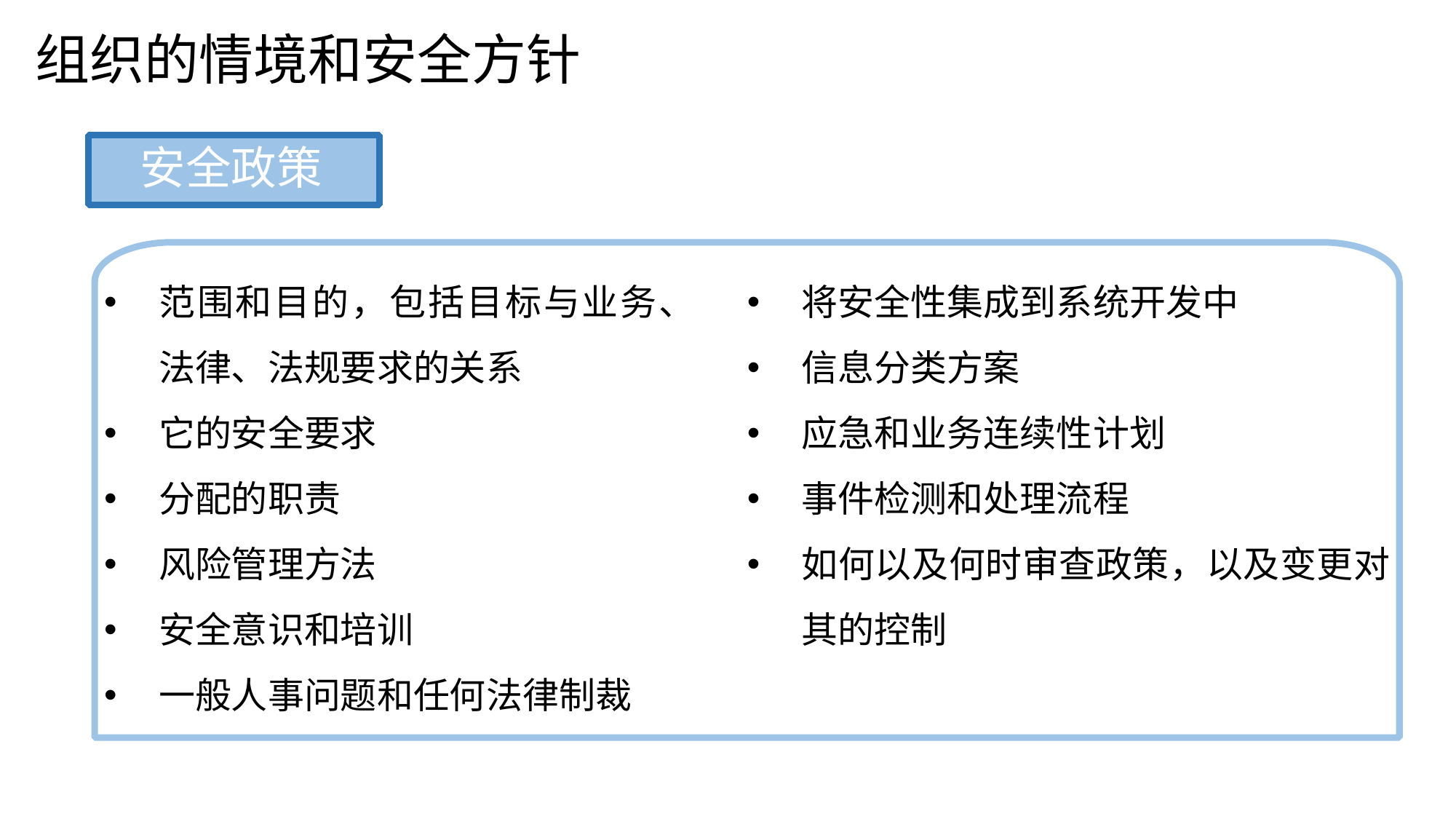

组织的情境和安全方针

安全政策
范围和目的，包括目标与业务、      法律、法规要求的关系
它的安全要求
分配的职责
风险管理方法
安全意识和培训
一般人事问题和任何法律制裁
将安全性集成到系统开发中
信息分类方案
应急和业务连续性计划
事件检测和处理流程
如何以及何时审查政策，以及变更对其的控制